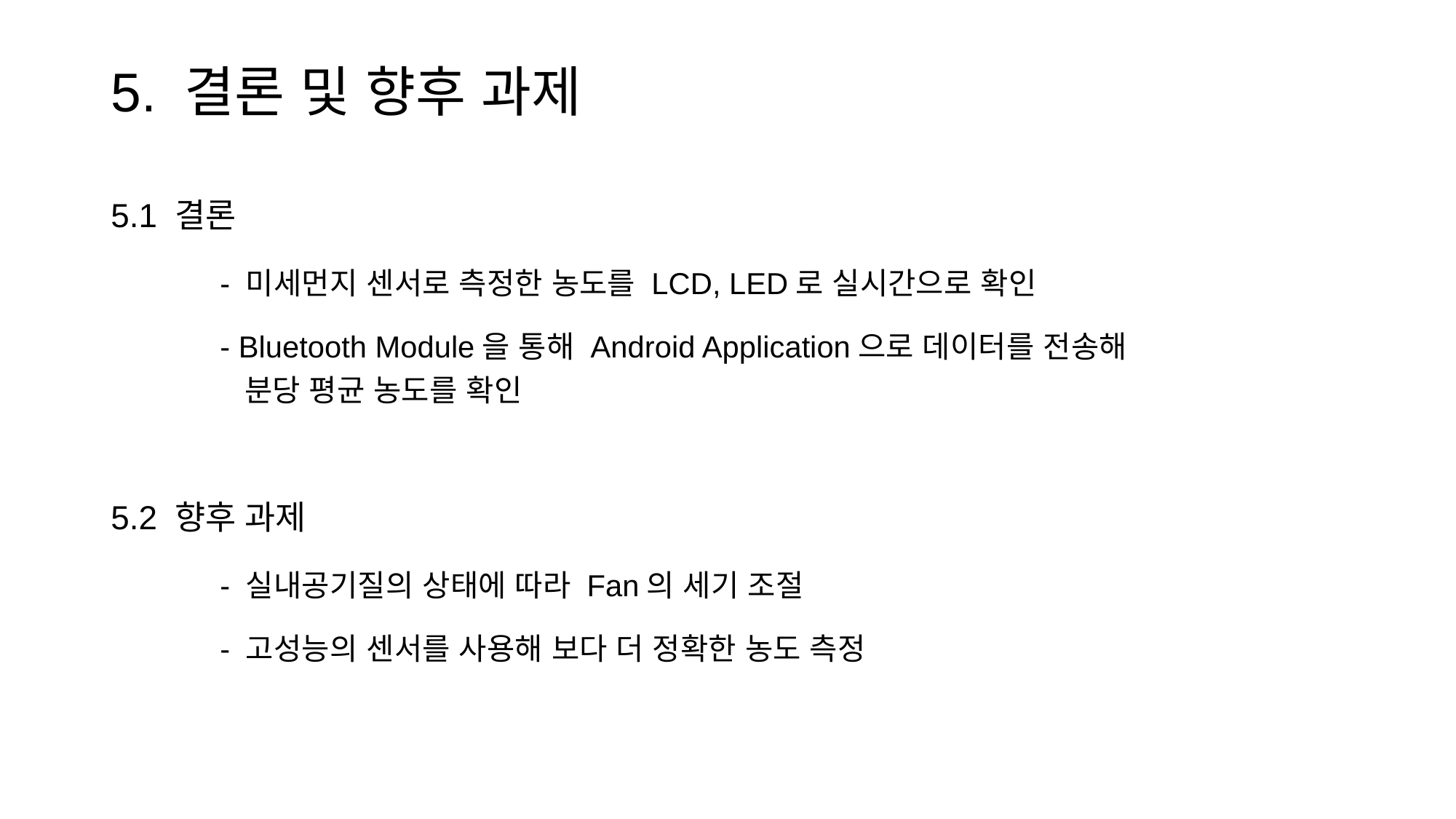

# 5. 결론 및 향후 과제
5.1 결론
	- 미세먼지 센서로 측정한 농도를 LCD, LED로 실시간으로 확인
	- Bluetooth Module을 통해 Android Application으로 데이터를 전송해
	  분당 평균 농도를 확인

5.2 향후 과제
	- 실내공기질의 상태에 따라 Fan의 세기 조절
	- 고성능의 센서를 사용해 보다 더 정확한 농도 측정